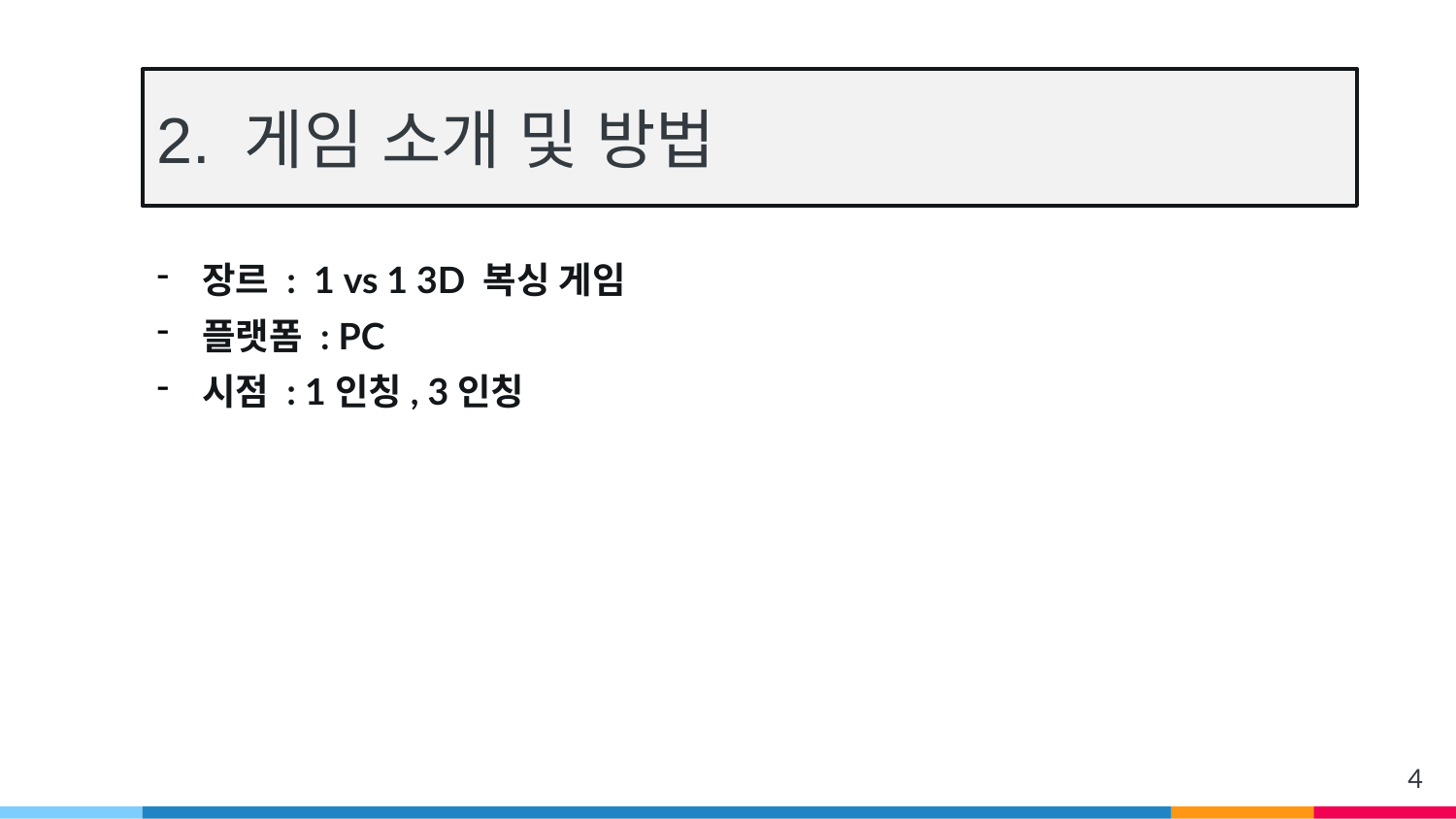

# 2. 게임 소개 및 방법
장르 :  1 vs 1 3D 복싱 게임
플랫폼 : PC
시점 : 1인칭, 3인칭
4